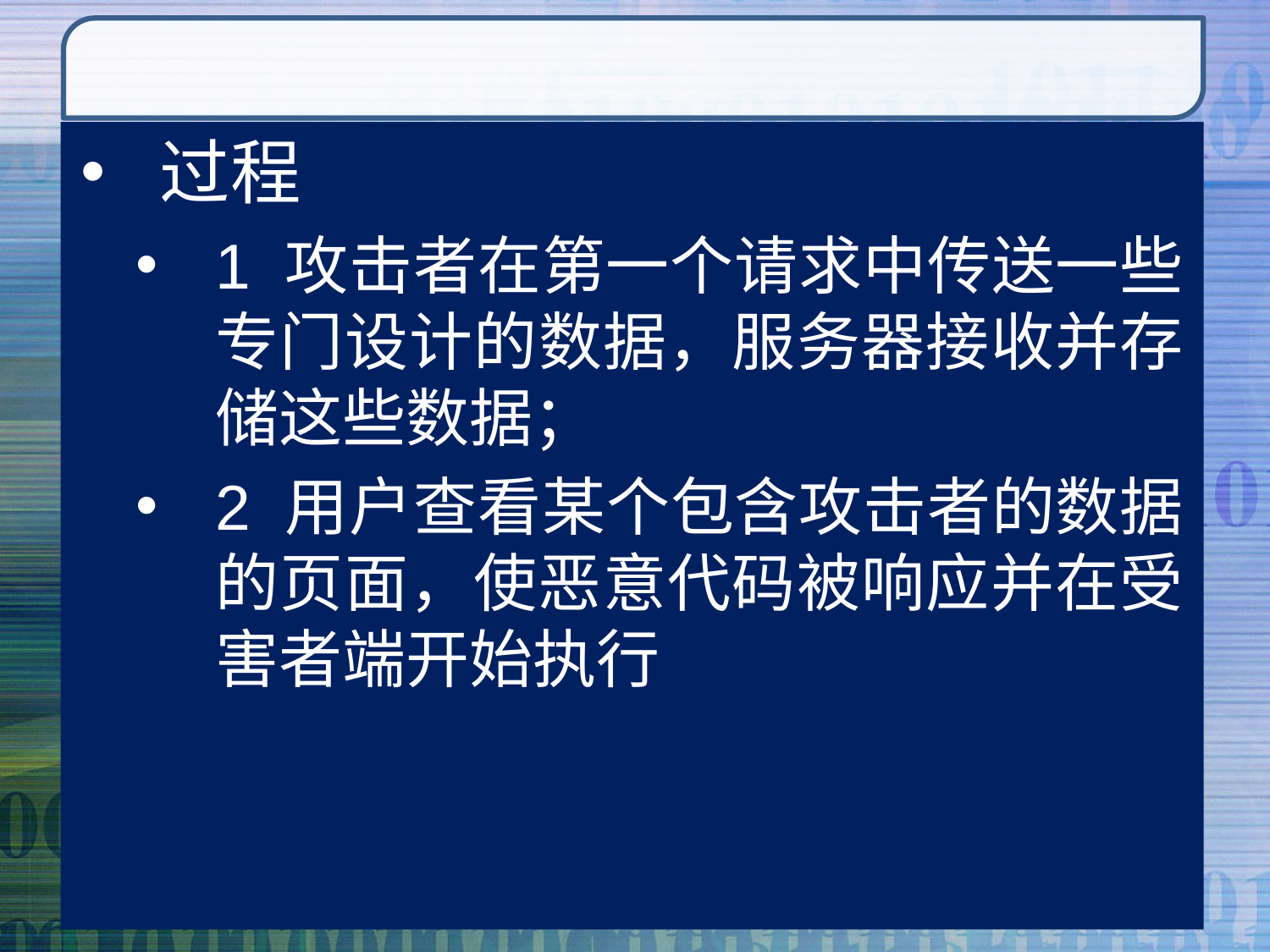

#
过程
1 攻击者在第一个请求中传送一些专门设计的数据，服务器接收并存储这些数据；
2 用户查看某个包含攻击者的数据的页面，使恶意代码被响应并在受害者端开始执行